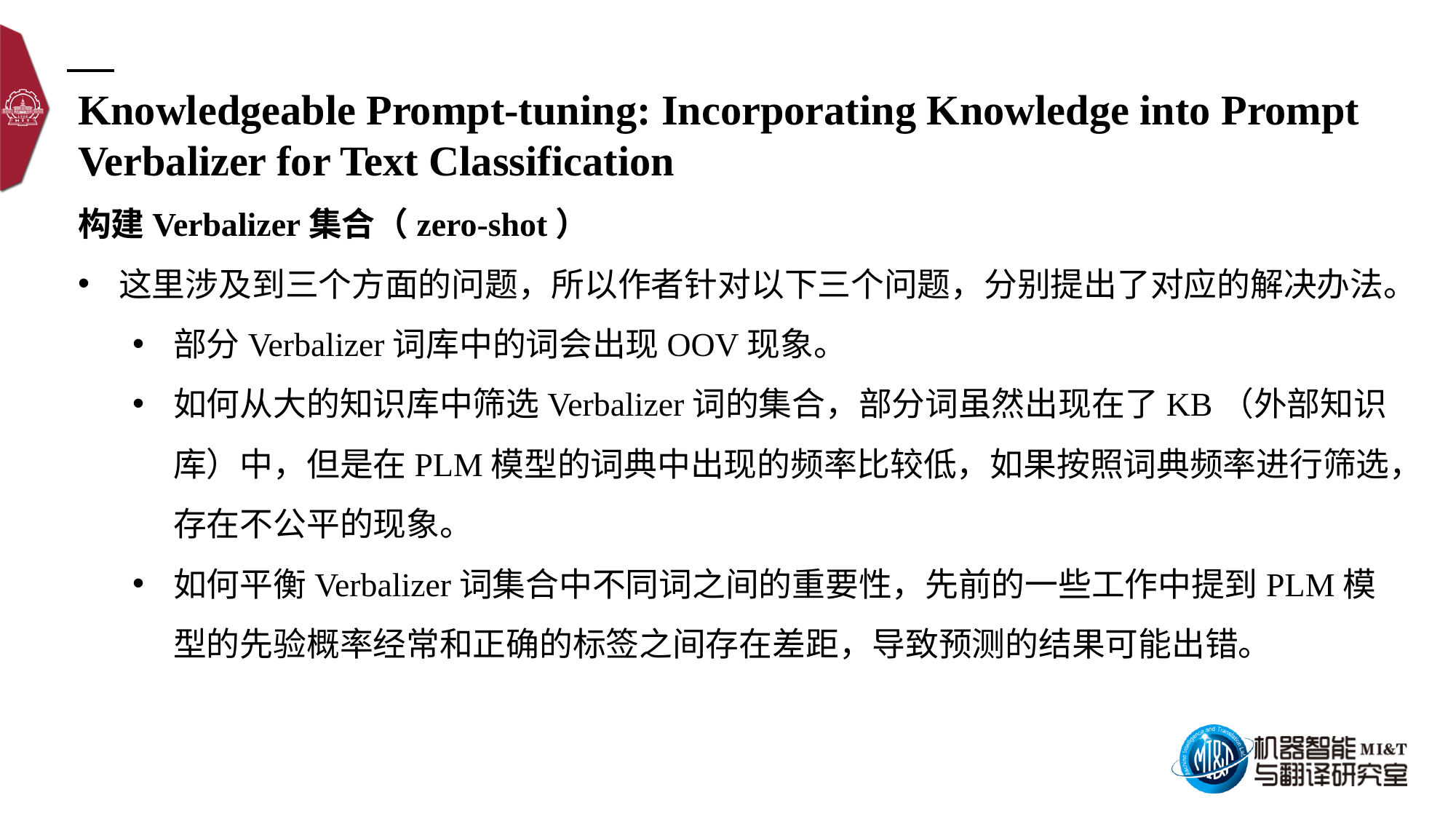

Knowledgeable Prompt-tuning: Incorporating Knowledge into Prompt Verbalizer for Text Classification
构建Verbalizer集合（zero-shot）
这里涉及到三个方面的问题，所以作者针对以下三个问题，分别提出了对应的解决办法。
部分Verbalizer词库中的词会出现OOV现象。
如何从大的知识库中筛选Verbalizer词的集合，部分词虽然出现在了KB（外部知识库）中，但是在PLM模型的词典中出现的频率比较低，如果按照词典频率进行筛选，存在不公平的现象。
如何平衡Verbalizer词集合中不同词之间的重要性，先前的一些工作中提到PLM模型的先验概率经常和正确的标签之间存在差距，导致预测的结果可能出错。